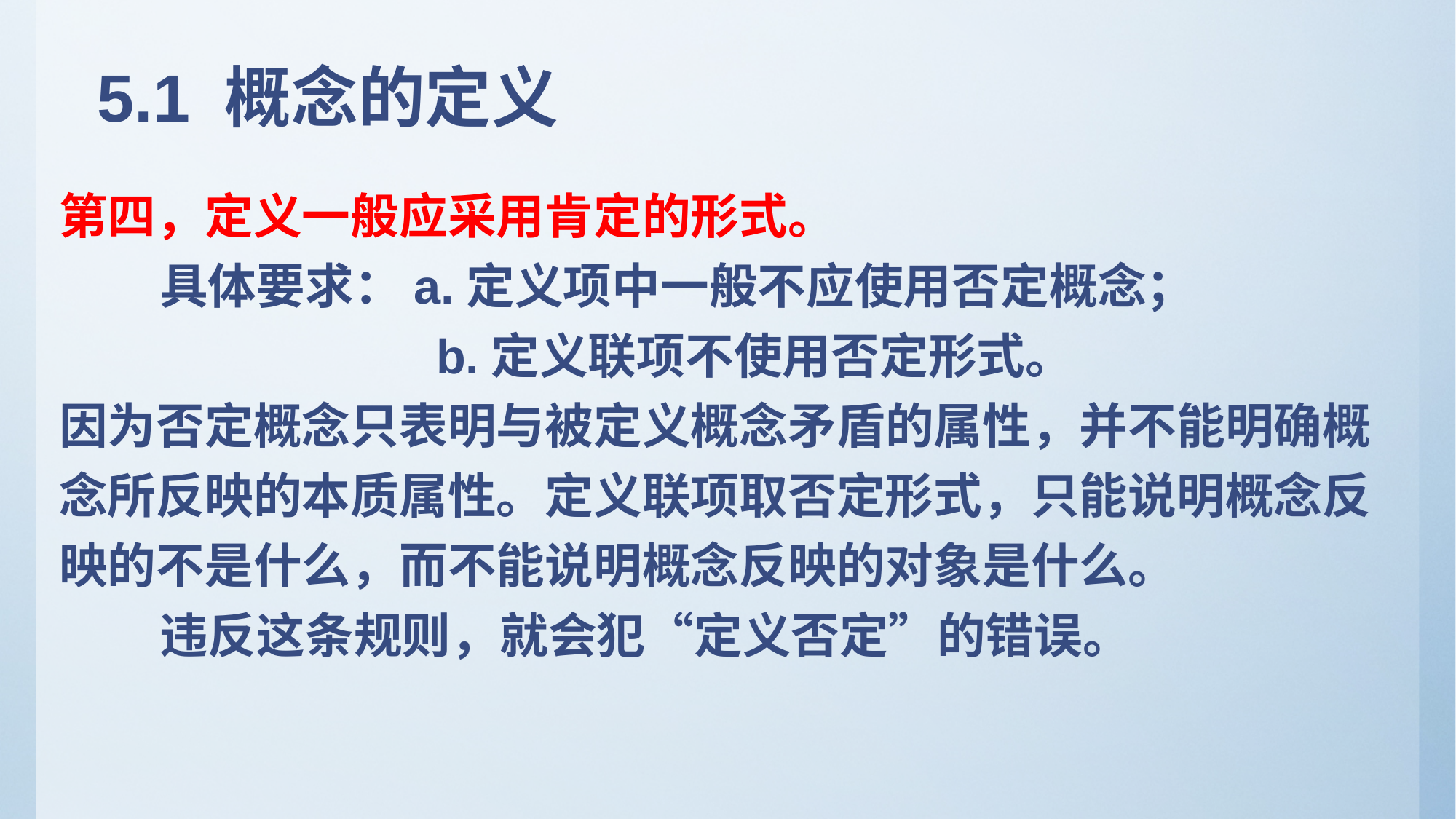

# 5.1 概念的定义
第四，定义一般应采用肯定的形式。
        具体要求：a.定义项中一般不应使用否定概念；
                            b.定义联项不使用否定形式。
因为否定概念只表明与被定义概念矛盾的属性，并不能明确概念所反映的本质属性。定义联项取否定形式，只能说明概念反映的不是什么，而不能说明概念反映的对象是什么。
        违反这条规则，就会犯“定义否定”的错误。